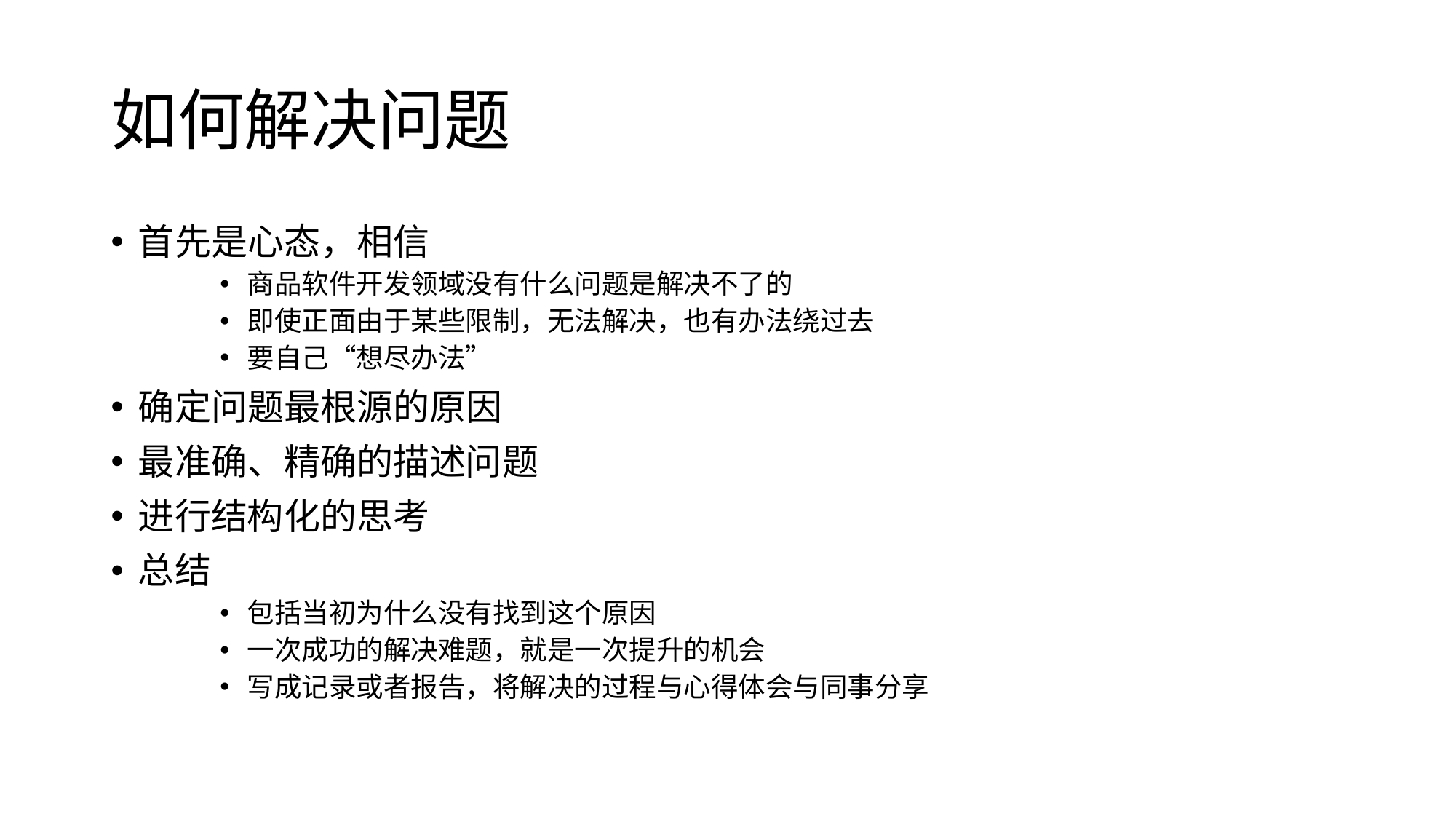

# 如何解决问题
首先是心态，相信
商品软件开发领域没有什么问题是解决不了的
即使正面由于某些限制，无法解决，也有办法绕过去
要自己“想尽办法”
确定问题最根源的原因
最准确、精确的描述问题
进行结构化的思考
总结
包括当初为什么没有找到这个原因
一次成功的解决难题，就是一次提升的机会
写成记录或者报告，将解决的过程与心得体会与同事分享